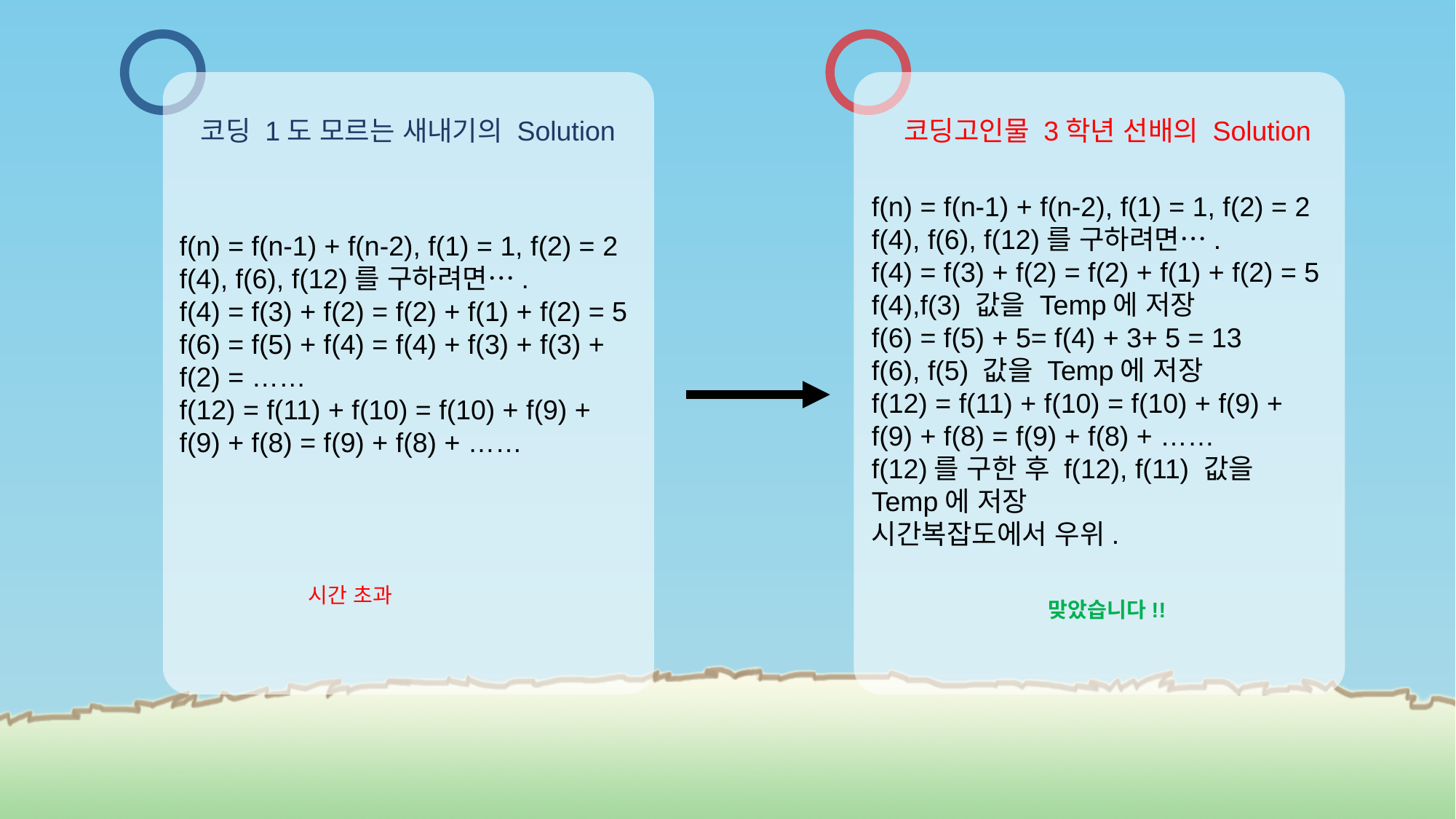

코딩 1도 모르는 새내기의 Solution
코딩고인물 3학년 선배의 Solution
f(n) = f(n-1) + f(n-2), f(1) = 1, f(2) = 2
f(4), f(6), f(12)를 구하려면….
f(4) = f(3) + f(2) = f(2) + f(1) + f(2) = 5
f(4),f(3) 값을 Temp에 저장
f(6) = f(5) + 5= f(4) + 3+ 5 = 13
f(6), f(5) 값을 Temp에 저장
f(12) = f(11) + f(10) = f(10) + f(9) + f(9) + f(8) = f(9) + f(8) + ……
f(12)를 구한 후 f(12), f(11) 값을 Temp에 저장
시간복잡도에서 우위.
f(n) = f(n-1) + f(n-2), f(1) = 1, f(2) = 2
f(4), f(6), f(12)를 구하려면….
f(4) = f(3) + f(2) = f(2) + f(1) + f(2) = 5
f(6) = f(5) + f(4) = f(4) + f(3) + f(3) + f(2) = ……
f(12) = f(11) + f(10) = f(10) + f(9) + f(9) + f(8) = f(9) + f(8) + ……
시간 초과
맞았습니다!!